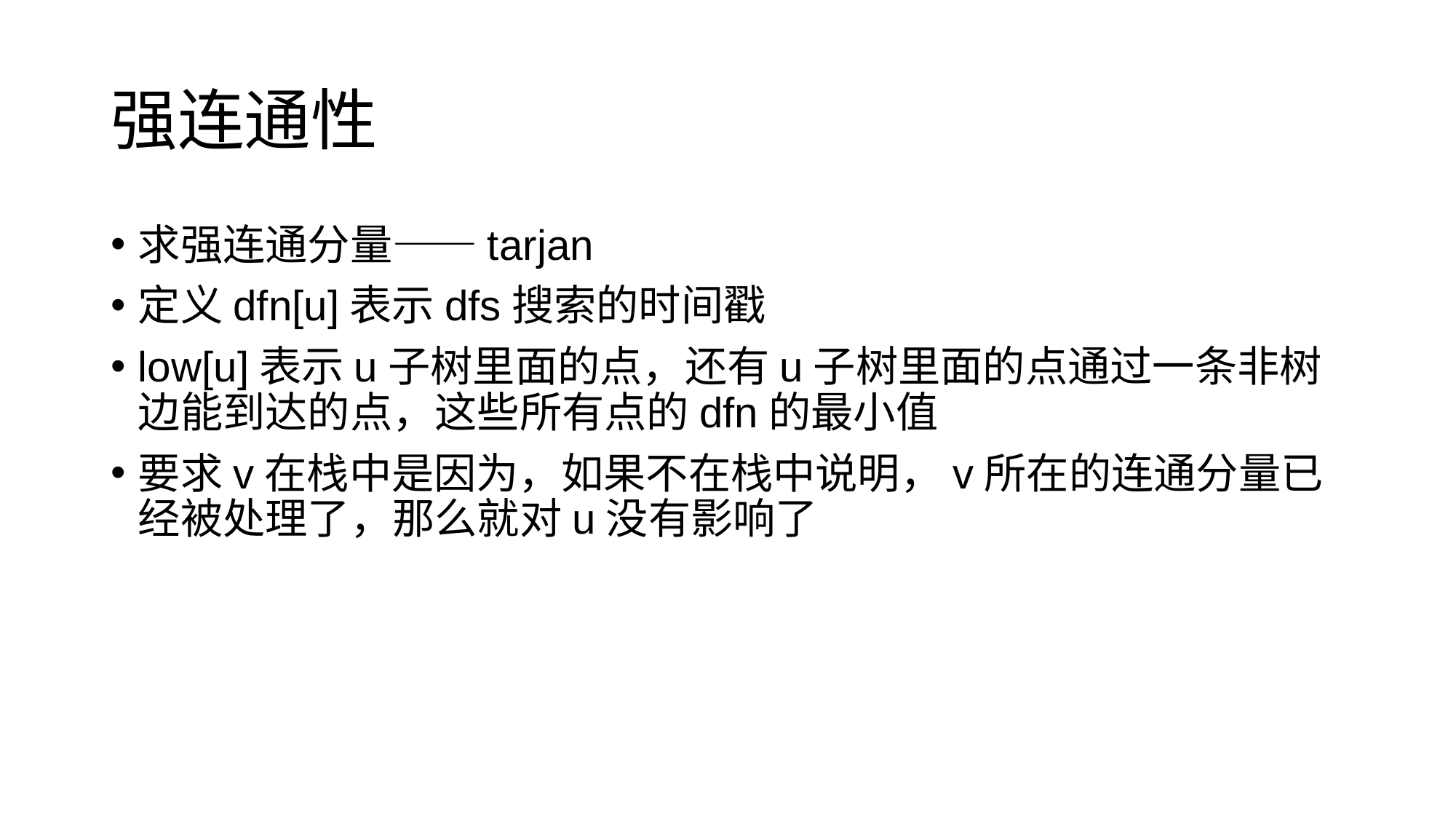

# 强连通性
求强连通分量——tarjan
定义dfn[u]表示dfs搜索的时间戳
low[u]表示u子树里面的点，还有u子树里面的点通过一条非树边能到达的点，这些所有点的dfn的最小值
要求v在栈中是因为，如果不在栈中说明，v所在的连通分量已经被处理了，那么就对u没有影响了